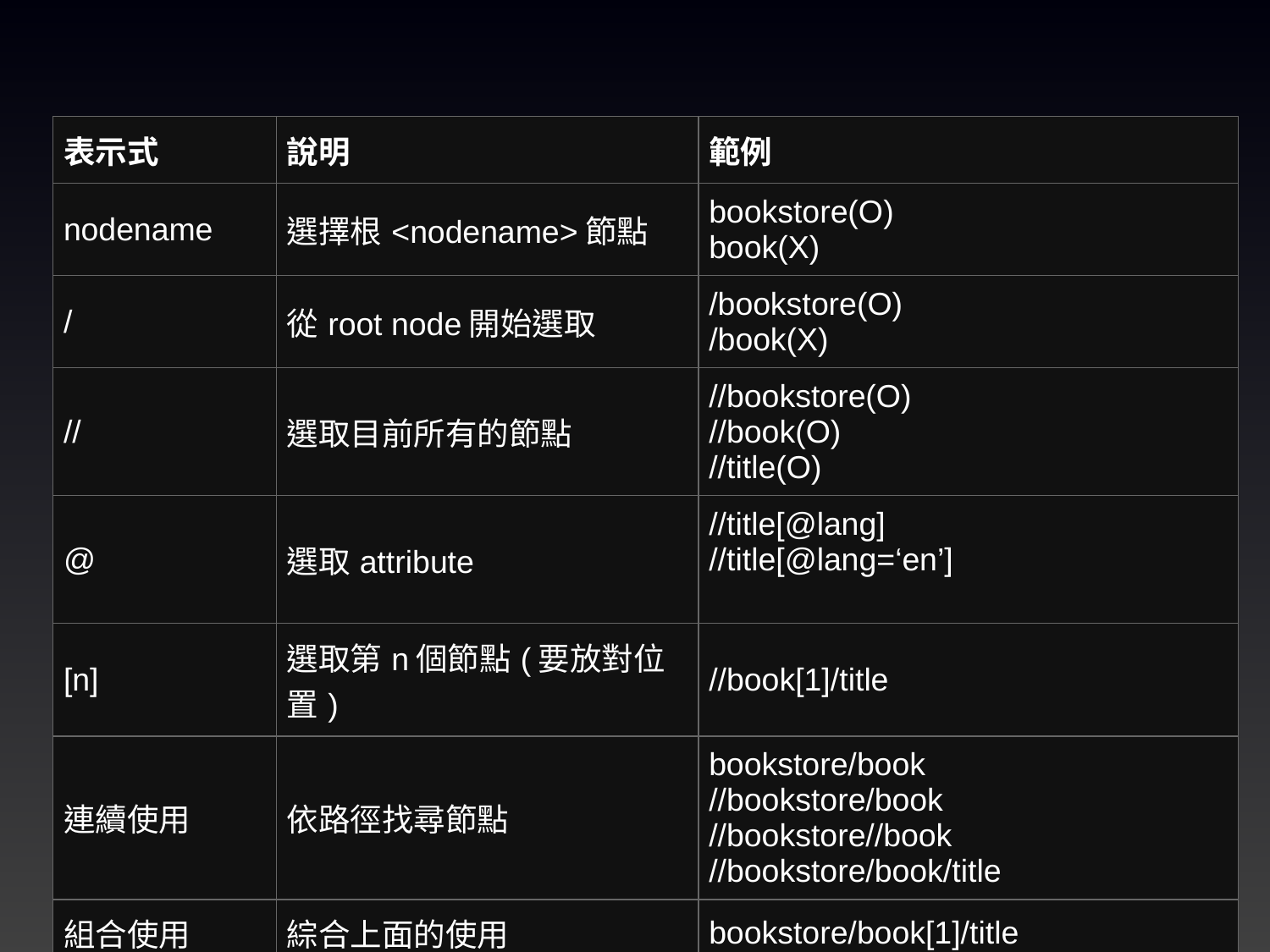

| 表示式 | 說明 | 範例 |
| --- | --- | --- |
| nodename | 選擇根<nodename>節點 | bookstore(O) book(X) |
| / | 從root node開始選取 | /bookstore(O) /book(X) |
| // | 選取目前所有的節點 | //bookstore(O) //book(O) //title(O) |
| @ | 選取attribute | //title[@lang] //title[@lang=‘en’] |
| [n] | 選取第n個節點(要放對位置) | //book[1]/title |
| 連續使用 | 依路徑找尋節點 | bookstore/book //bookstore/book //bookstore//book //bookstore/book/title |
| 組合使用 | 綜合上面的使用 | bookstore/book[1]/title |